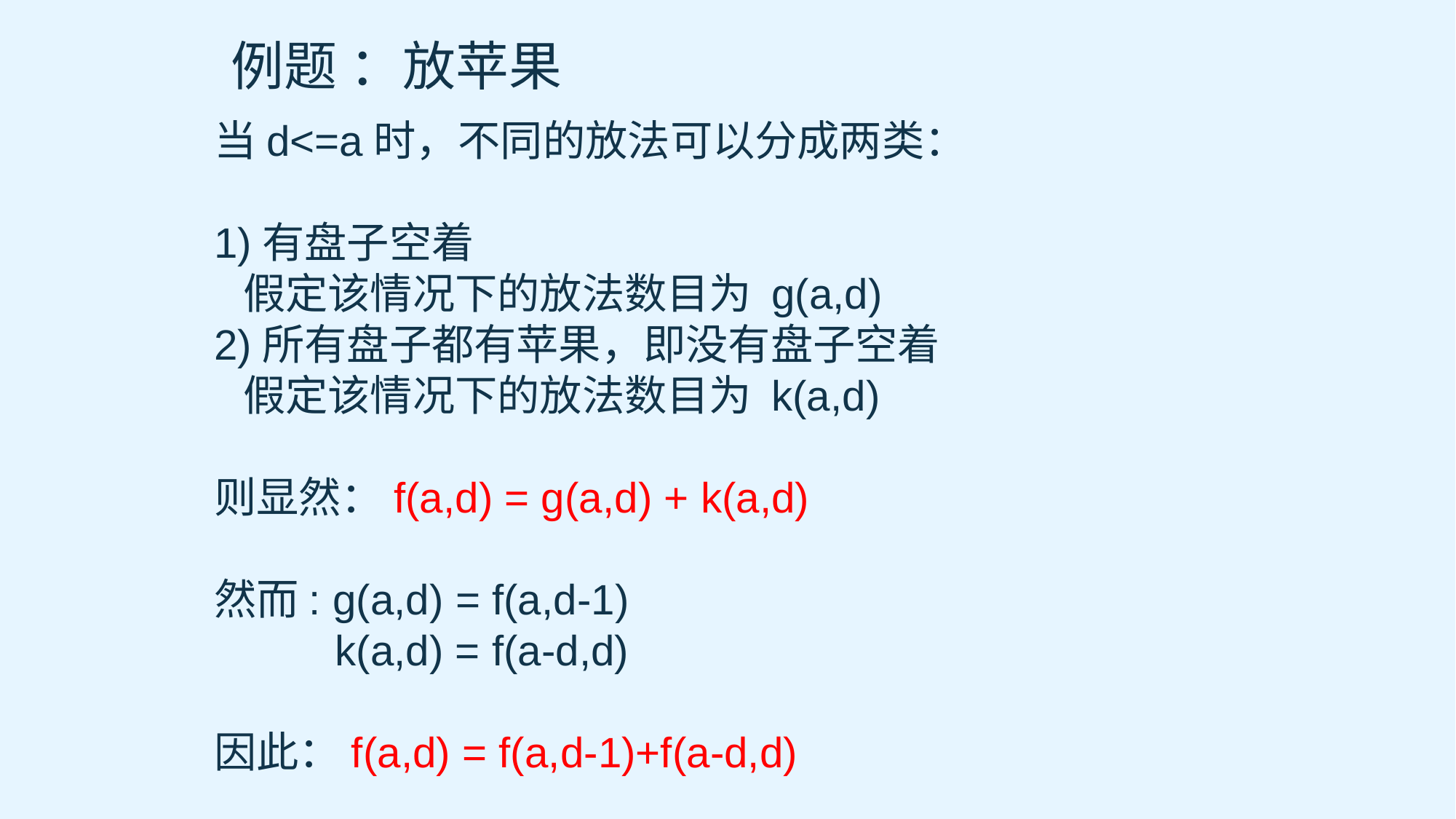

例题 ：放苹果

当d<=a时，不同的放法可以分成两类：

1)有盘子空着
  假定该情况下的放法数目为 g(a,d)
2)所有盘子都有苹果，即没有盘子空着
  假定该情况下的放法数目为 k(a,d)

则显然：f(a,d) = g(a,d) + k(a,d)

然而: g(a,d) = f(a,d-1)
  	 k(a,d) = f(a-d,d)

因此：f(a,d) = f(a,d-1)+f(a-d,d)